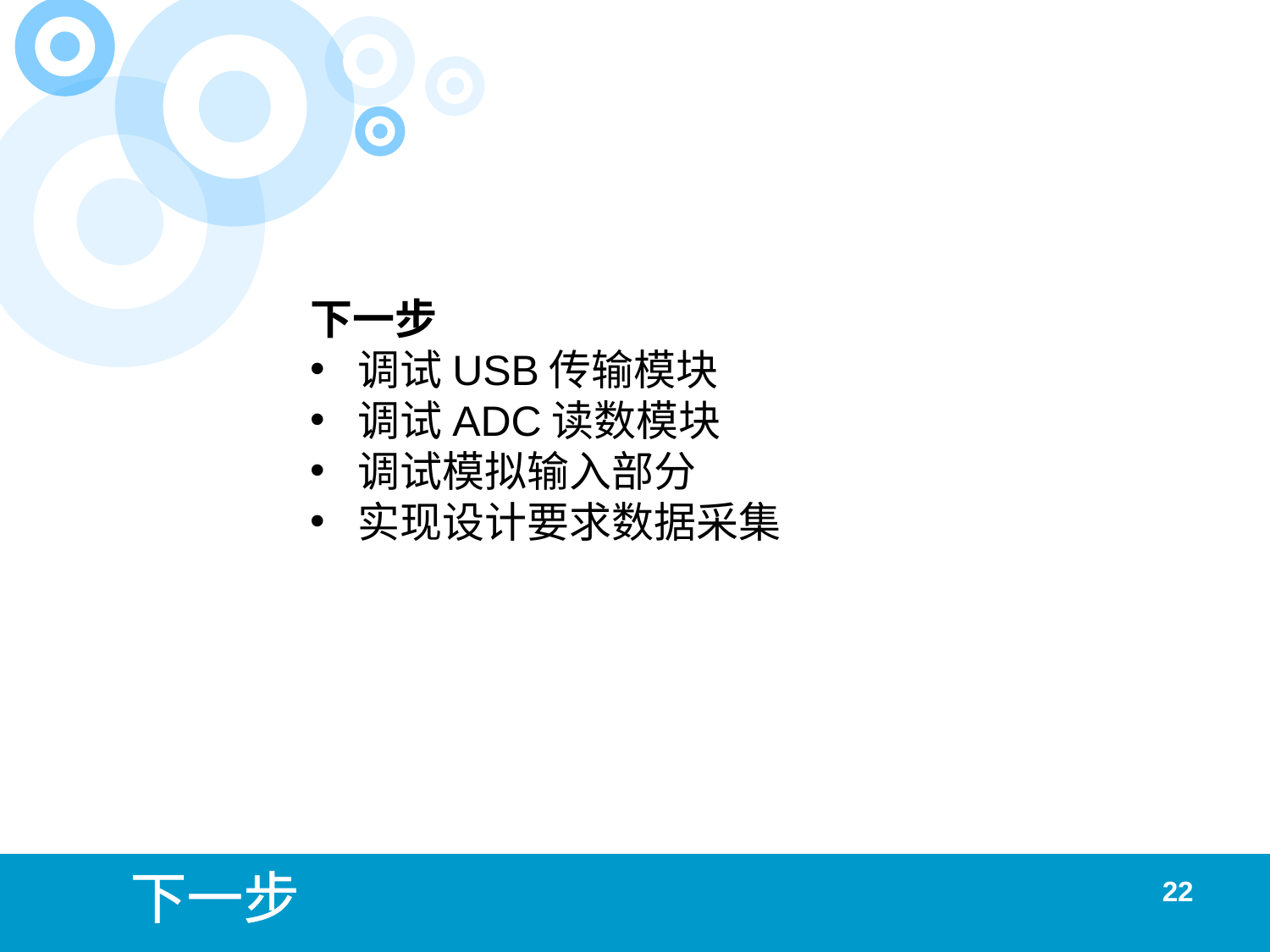

下一步
调试USB传输模块
调试ADC读数模块
调试模拟输入部分
实现设计要求数据采集
下一步
22